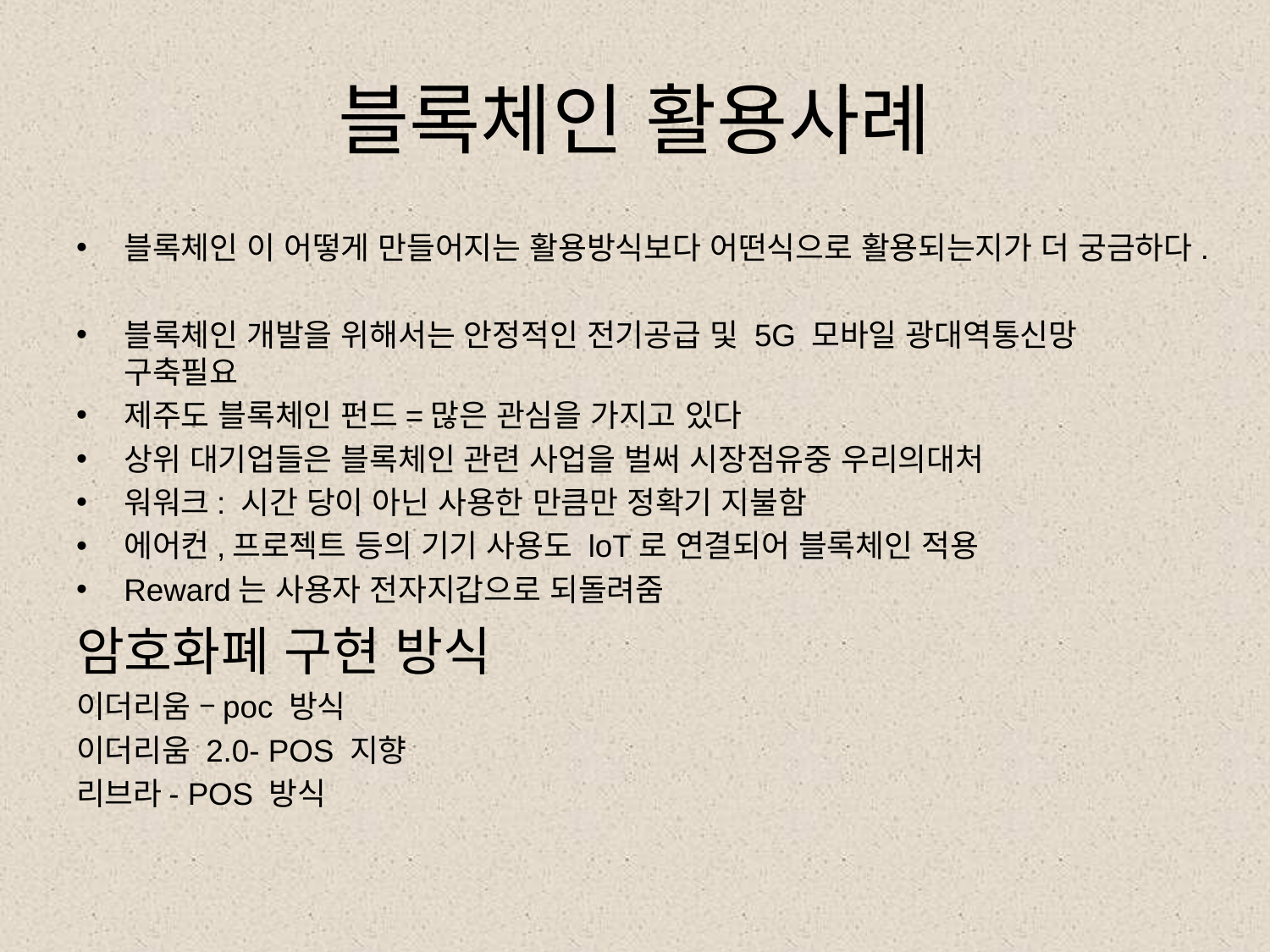

# 블록체인 활용사례
블록체인 이 어떻게 만들어지는 활용방식보다 어떤식으로 활용되는지가 더 궁금하다.

블록체인 개발을 위해서는 안정적인 전기공급 및 5G 모바일 광대역통신망 구축필요
제주도 블록체인 펀드=많은 관심을 가지고 있다
상위 대기업들은 블록체인 관련 사업을 벌써 시장점유중 우리의대처
워워크: 시간 당이 아닌 사용한 만큼만 정확기 지불함
에어컨,프로젝트 등의 기기 사용도 loT로 연결되어 블록체인 적용
Reward는 사용자 전자지갑으로 되돌려줌
암호화폐 구현 방식
이더리움 –poc 방식
이더리움 2.0- POS 지향
리브라- POS 방식